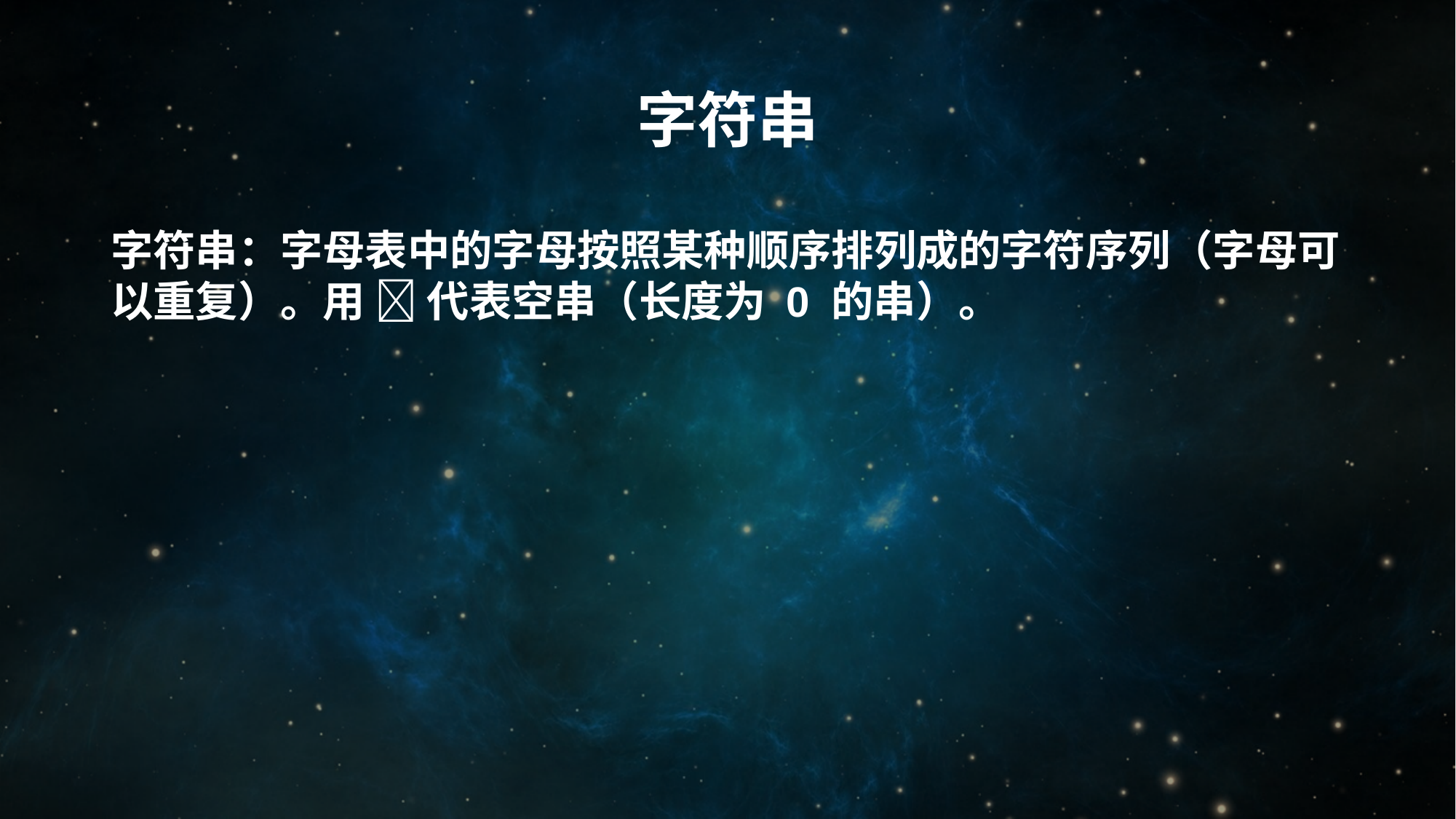

# 字符串
字符串：字母表中的字母按照某种顺序排列成的字符序列（字母可以重复）。用 ε 代表空串（长度为 0 的串）。